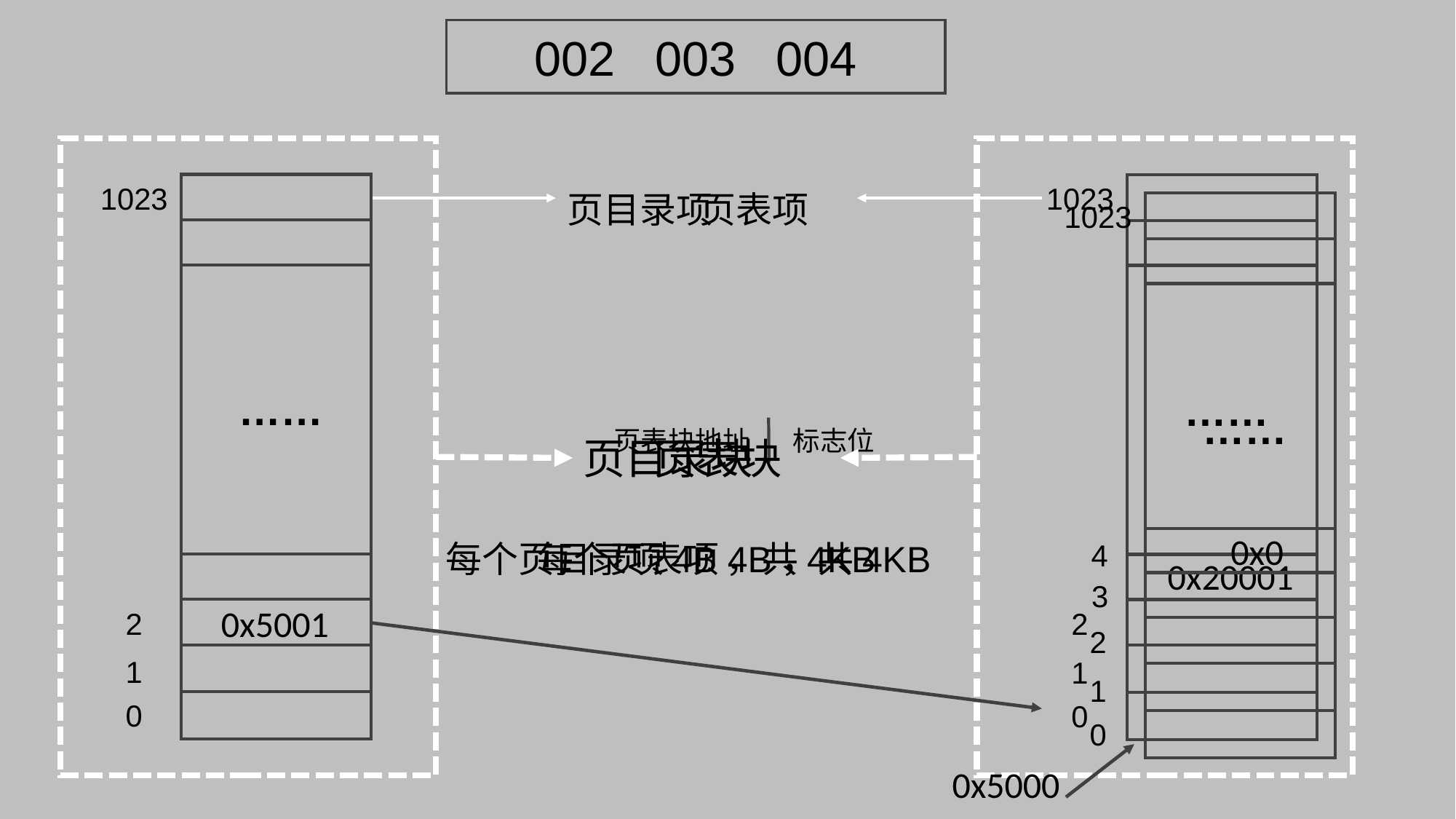

002   003   004

页目录块
页目录项
每个页目录项4B，共4KB

页表块
页表项
每个页表项4B，共4KB
1023

……
2
1
0
0x5001

1023

……
2
1
0
0x20001
1023

……
2
1
0
0x0
4
3
页表块地址       标志位
0x5000